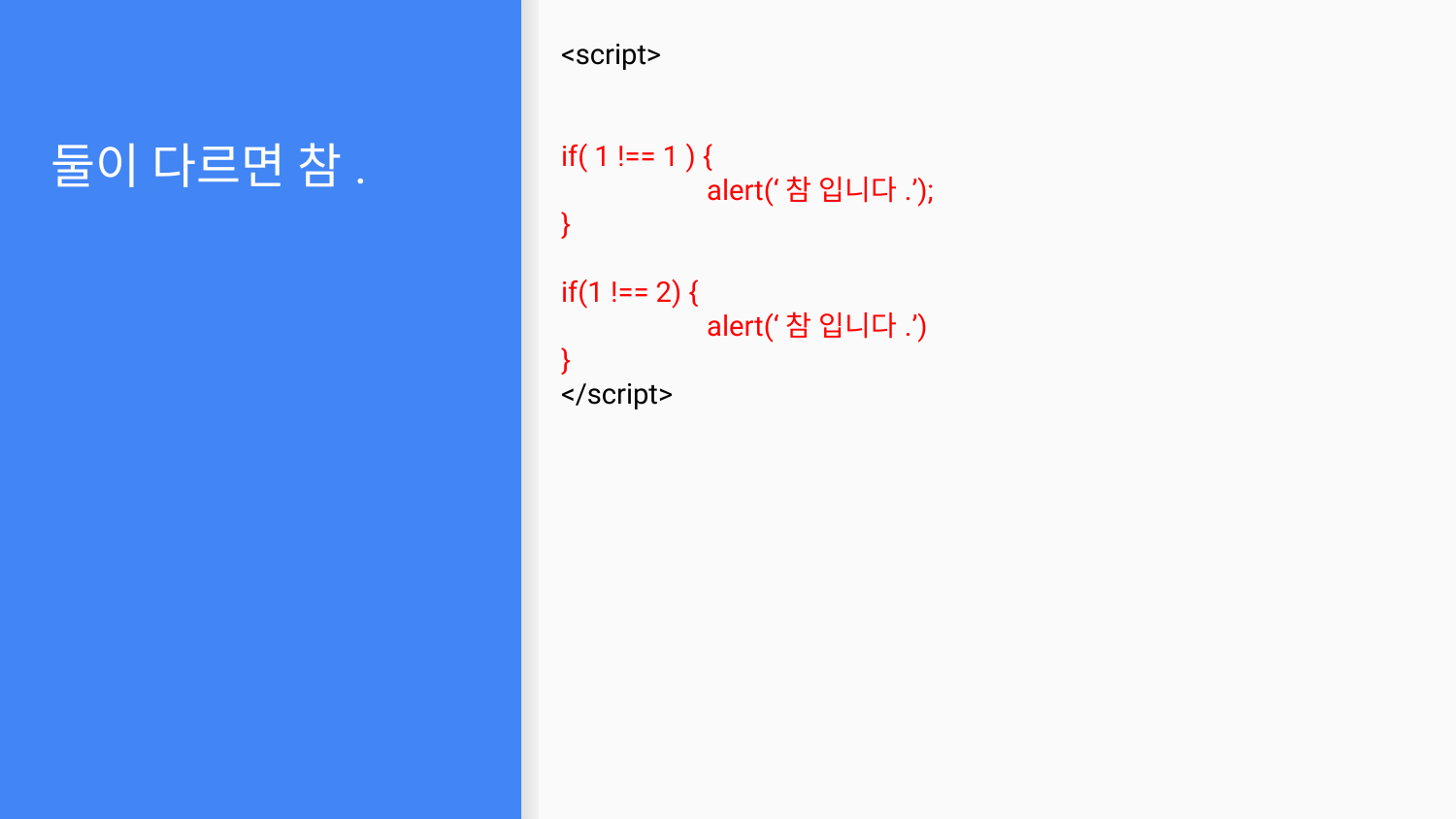

<script>

if( 1 !== 1 ) {
	alert(‘참 입니다.’);
}

if(1 !== 2) {
	alert(‘참 입니다.’)
}
</script>
# 둘이 다르면 참.